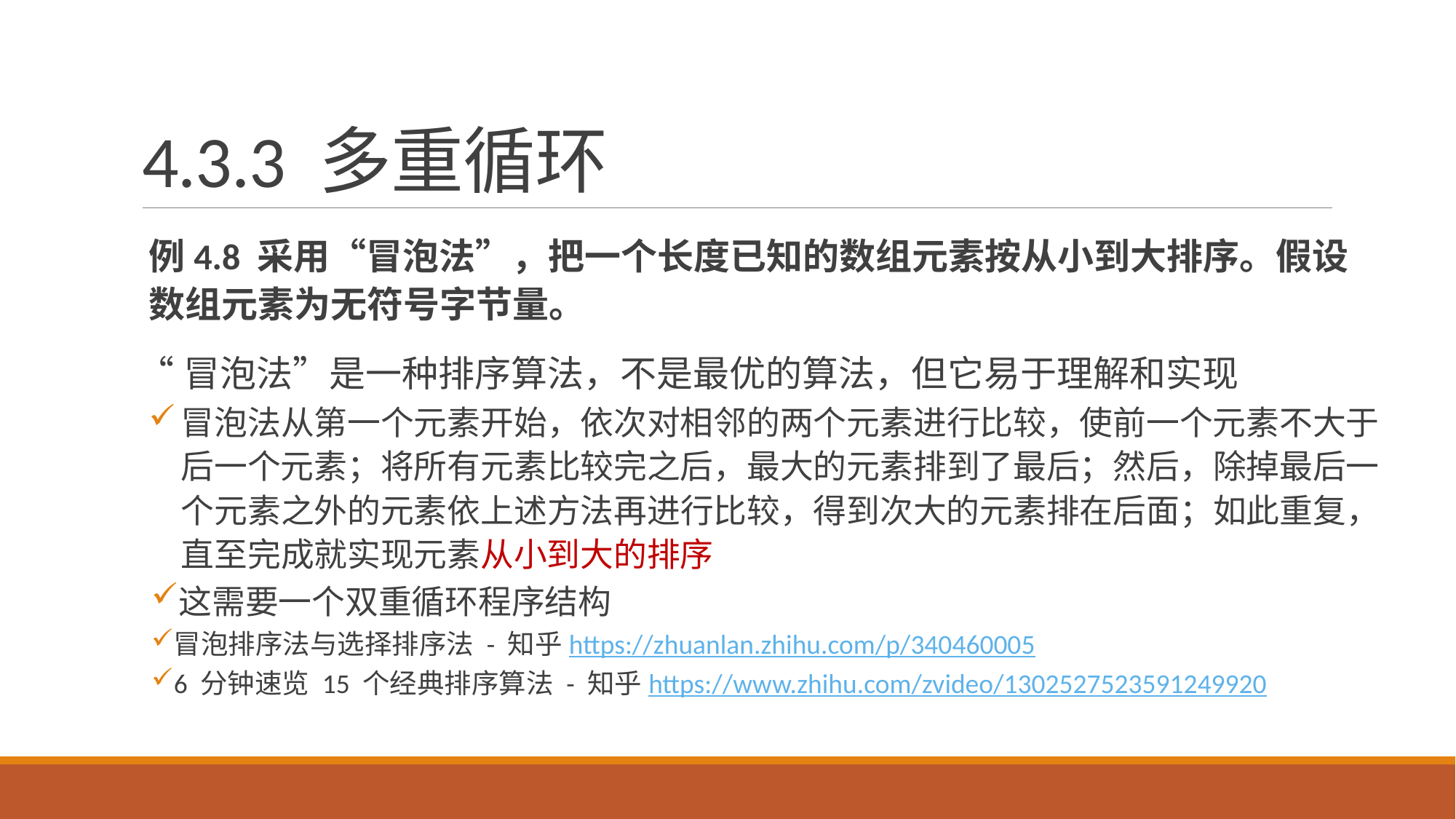

# 4.3.3 多重循环
例4.8 采用“冒泡法”，把一个长度已知的数组元素按从小到大排序。假设数组元素为无符号字节量。
“冒泡法”是一种排序算法，不是最优的算法，但它易于理解和实现
冒泡法从第一个元素开始，依次对相邻的两个元素进行比较，使前一个元素不大于后一个元素；将所有元素比较完之后，最大的元素排到了最后；然后，除掉最后一个元素之外的元素依上述方法再进行比较，得到次大的元素排在后面；如此重复，直至完成就实现元素从小到大的排序
这需要一个双重循环程序结构
冒泡排序法与选择排序法 - 知乎https://zhuanlan.zhihu.com/p/340460005
6 分钟速览 15 个经典排序算法 - 知乎https://www.zhihu.com/zvideo/1302527523591249920